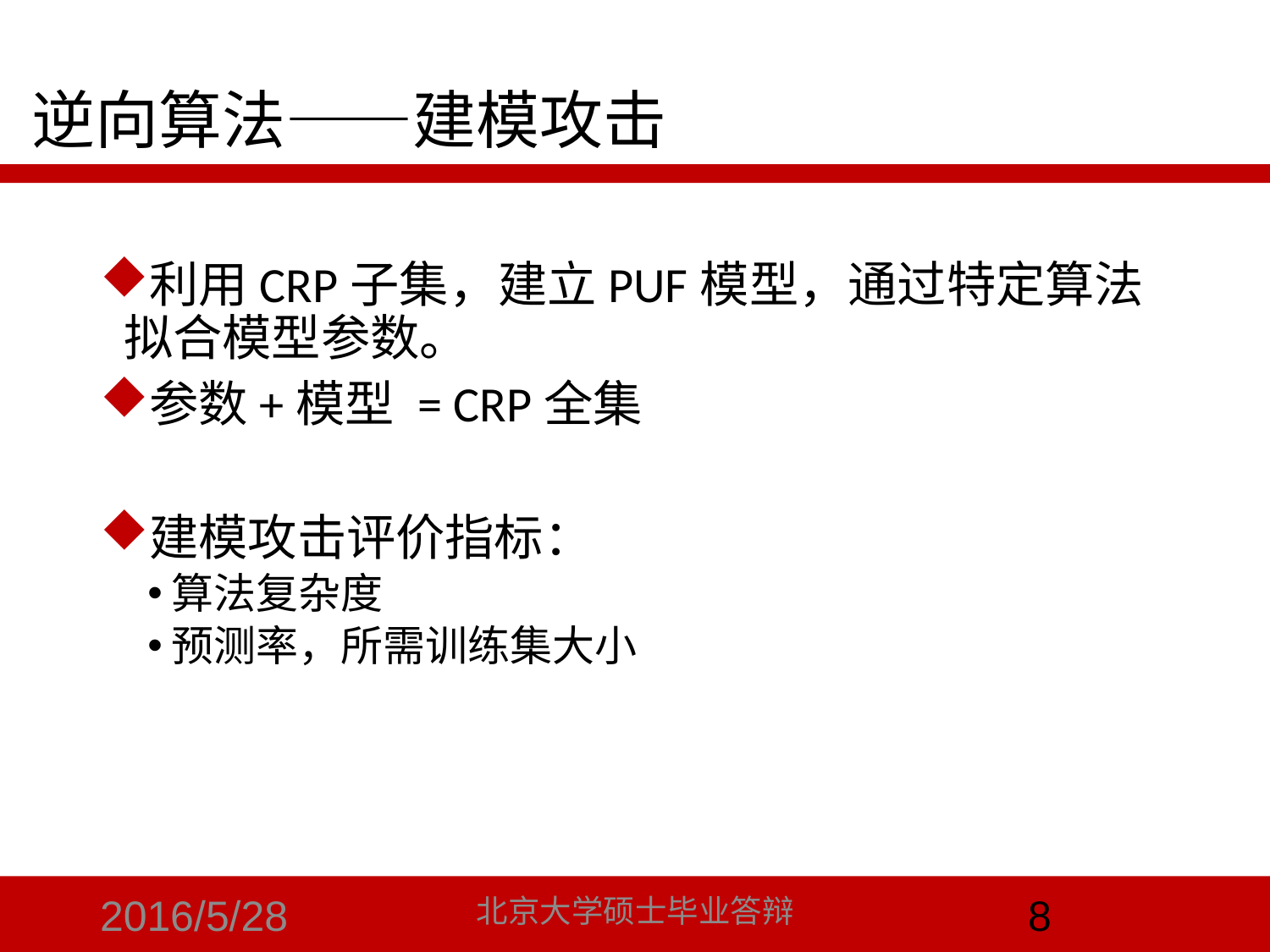

# 逆向算法——建模攻击
利用CRP子集，建立PUF模型，通过特定算法拟合模型参数。
参数+模型 = CRP全集

建模攻击评价指标：
算法复杂度
预测率，所需训练集大小

2016/5/28
北京大学硕士毕业答辩
8